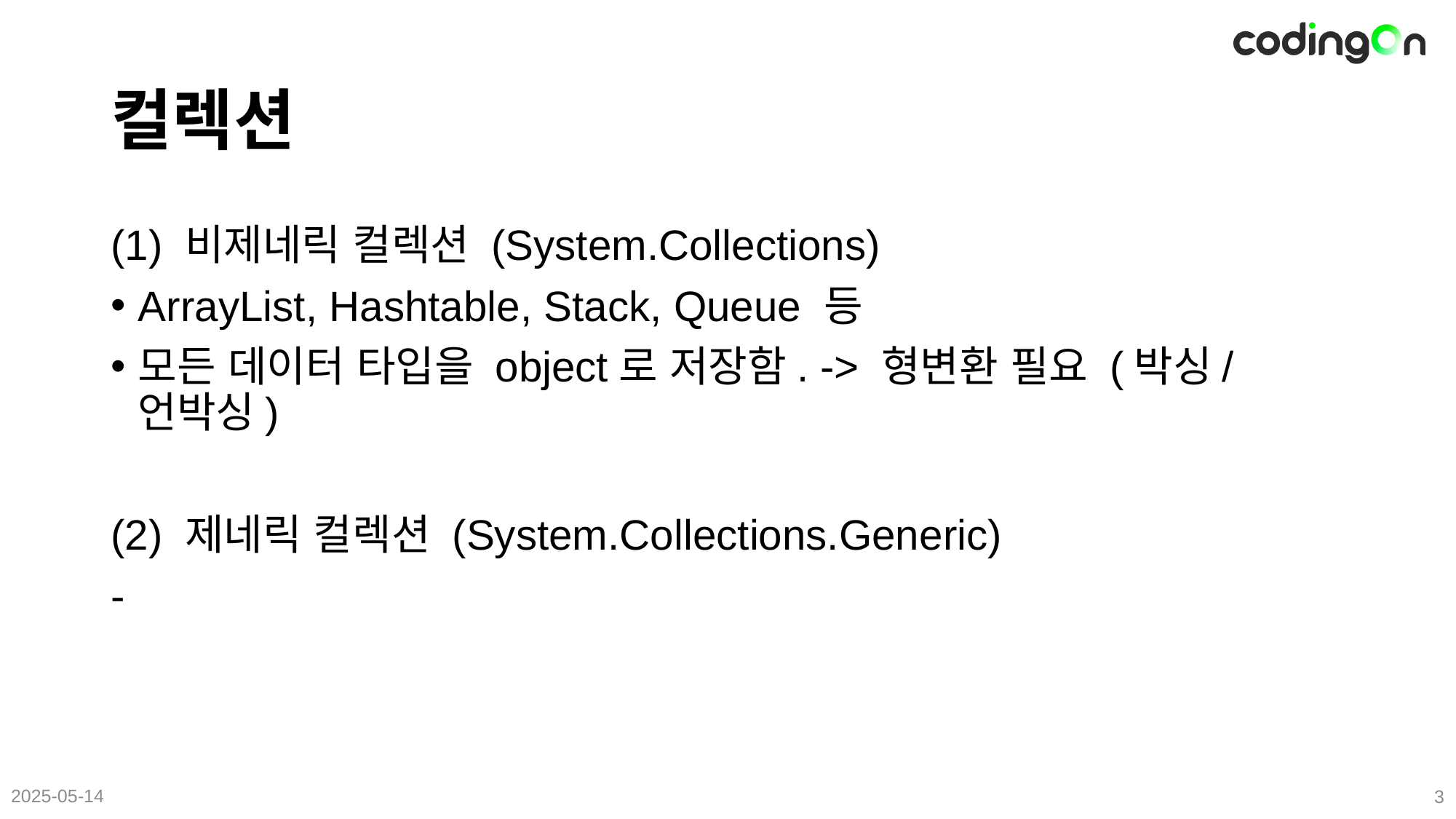

# 컬렉션
(1) 비제네릭 컬렉션 (System.Collections)
ArrayList, Hashtable, Stack, Queue 등
모든 데이터 타입을 object로 저장함. -> 형변환 필요 (박싱/언박싱)

(2) 제네릭 컬렉션 (System.Collections.Generic)
-
2025-05-14
3